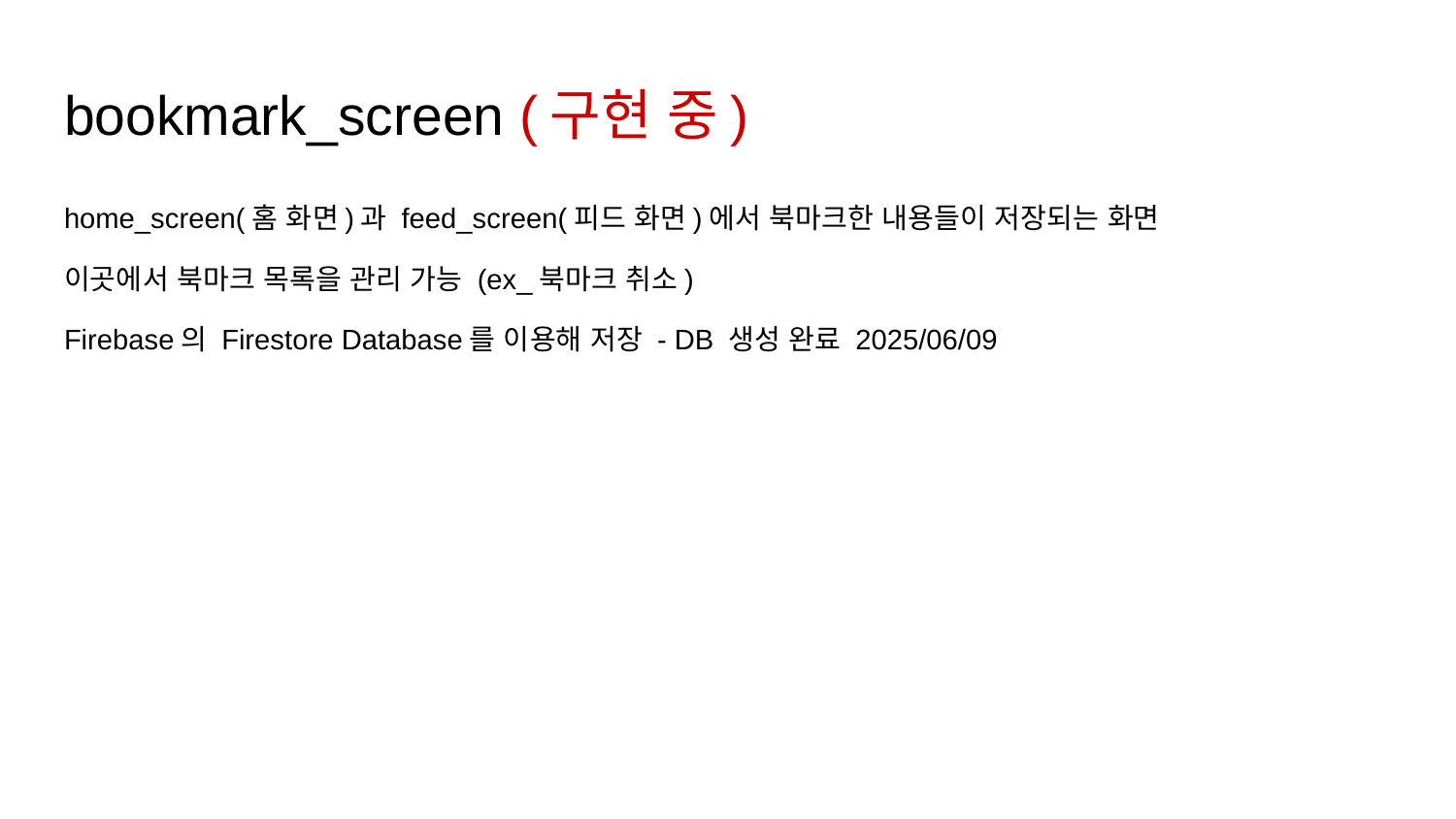

# bookmark_screen (구현 중)
home_screen(홈 화면)과 feed_screen(피드 화면)에서 북마크한 내용들이 저장되는 화면
이곳에서 북마크 목록을 관리 가능 (ex_북마크 취소)
Firebase의 Firestore Database를 이용해 저장 - DB 생성 완료 2025/06/09